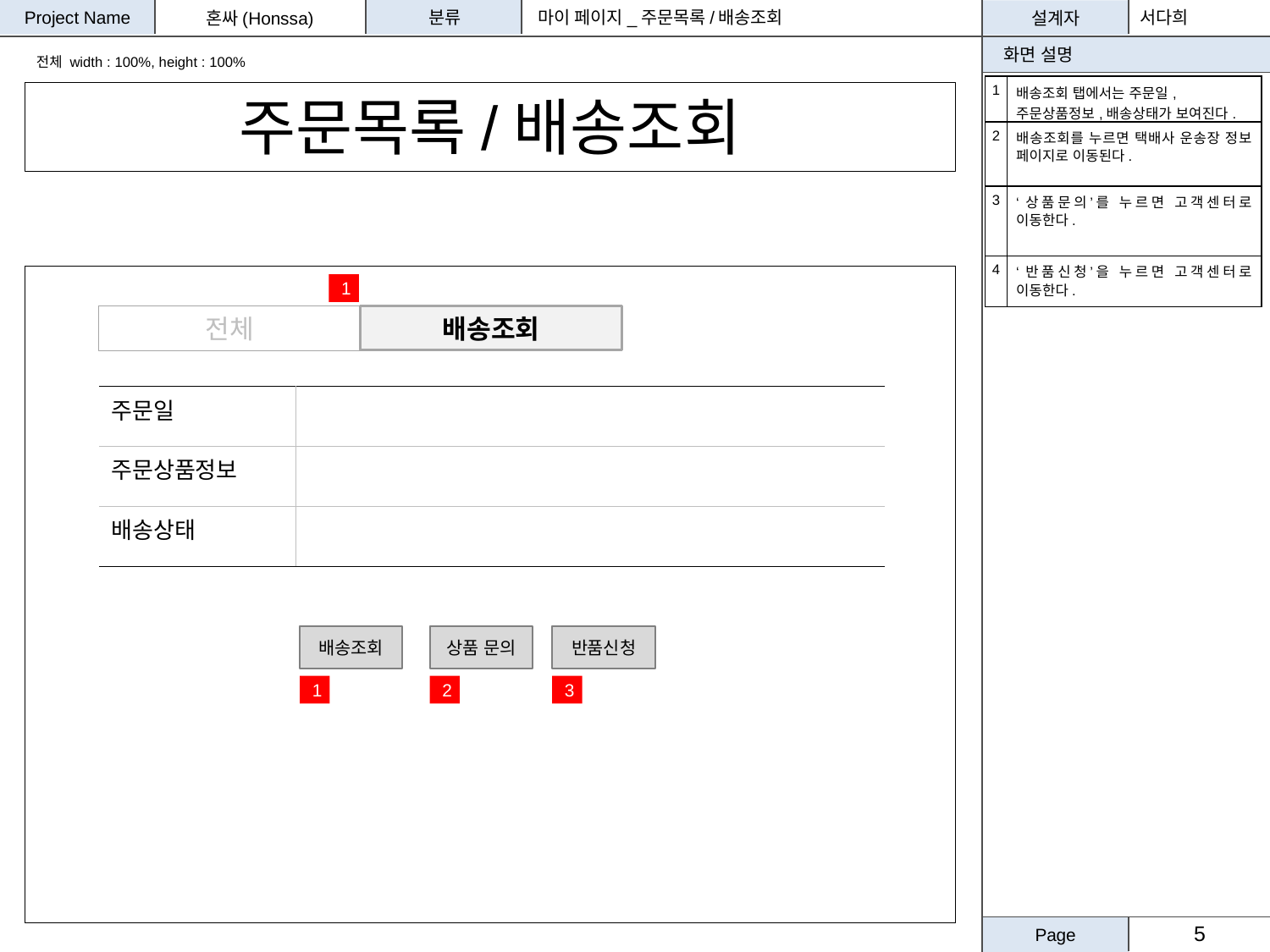

마이 페이지_주문목록/배송조회
서다희
전체 width : 100%, height : 100%

| 1 | 배송조회 탭에서는 주문일, 주문상품정보,배송상태가 보여진다. |
| --- | --- |
| 2 | 배송조회를 누르면 택배사 운송장 정보 페이지로 이동된다. |
| 3 | ‘상품문의’를 누르면 고객센터로 이동한다. |
| 4 | ‘반품신청’을 누르면 고객센터로 이동한다. |

주문목록/배송조회

1
전체
배송조회
| 주문일 |  |
| --- | --- |
| 주문상품정보 |  |
| 배송상태 |  |
배송조회
상품 문의
반품신청
1
2
3
5